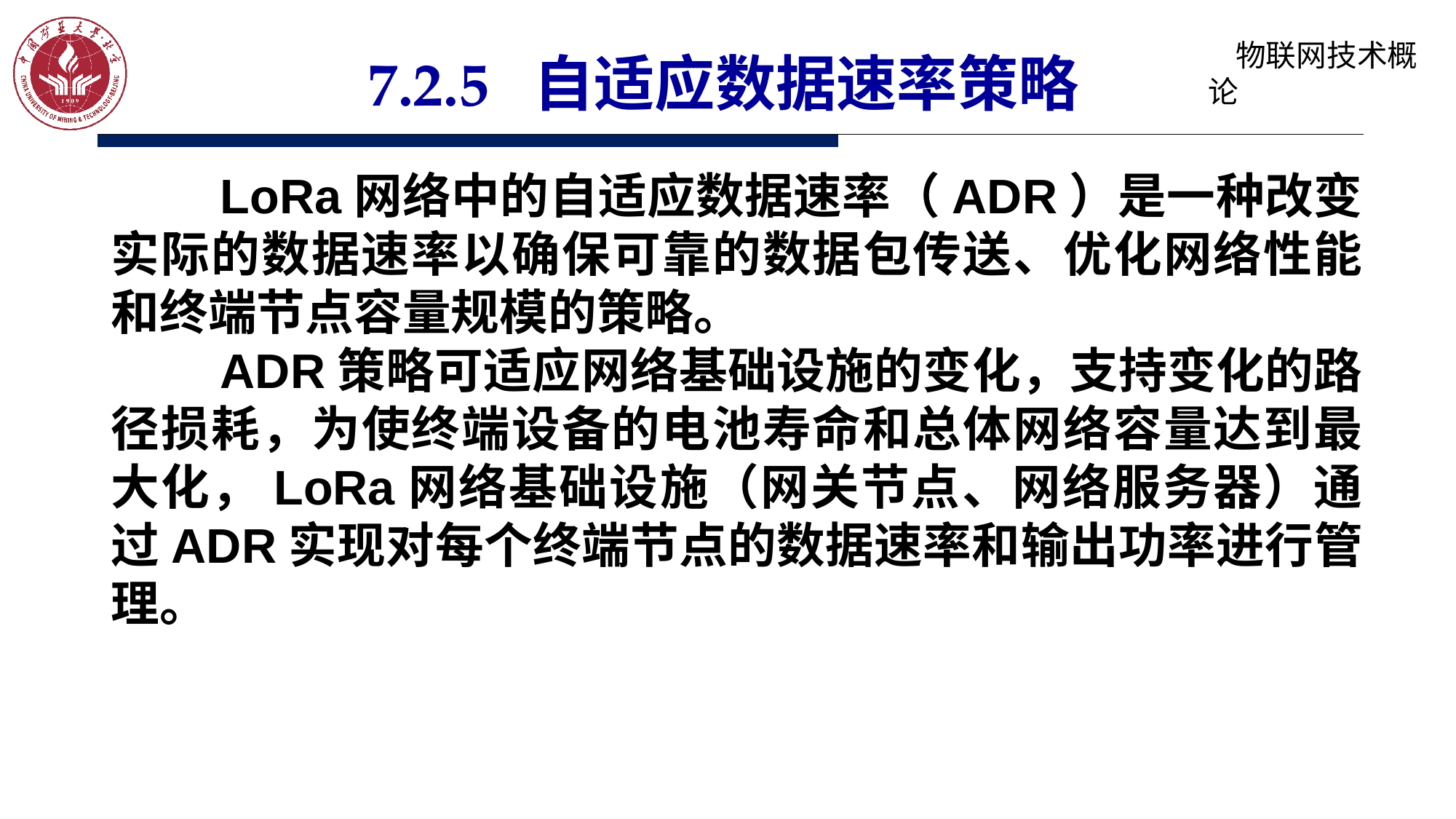

# 7.2.5  自适应数据速率策略
	LoRa网络中的自适应数据速率（ADR）是一种改变实际的数据速率以确保可靠的数据包传送、优化网络性能和终端节点容量规模的策略。
	ADR策略可适应网络基础设施的变化，支持变化的路径损耗，为使终端设备的电池寿命和总体网络容量达到最大化，LoRa网络基础设施（网关节点、网络服务器）通过ADR实现对每个终端节点的数据速率和输出功率进行管理。